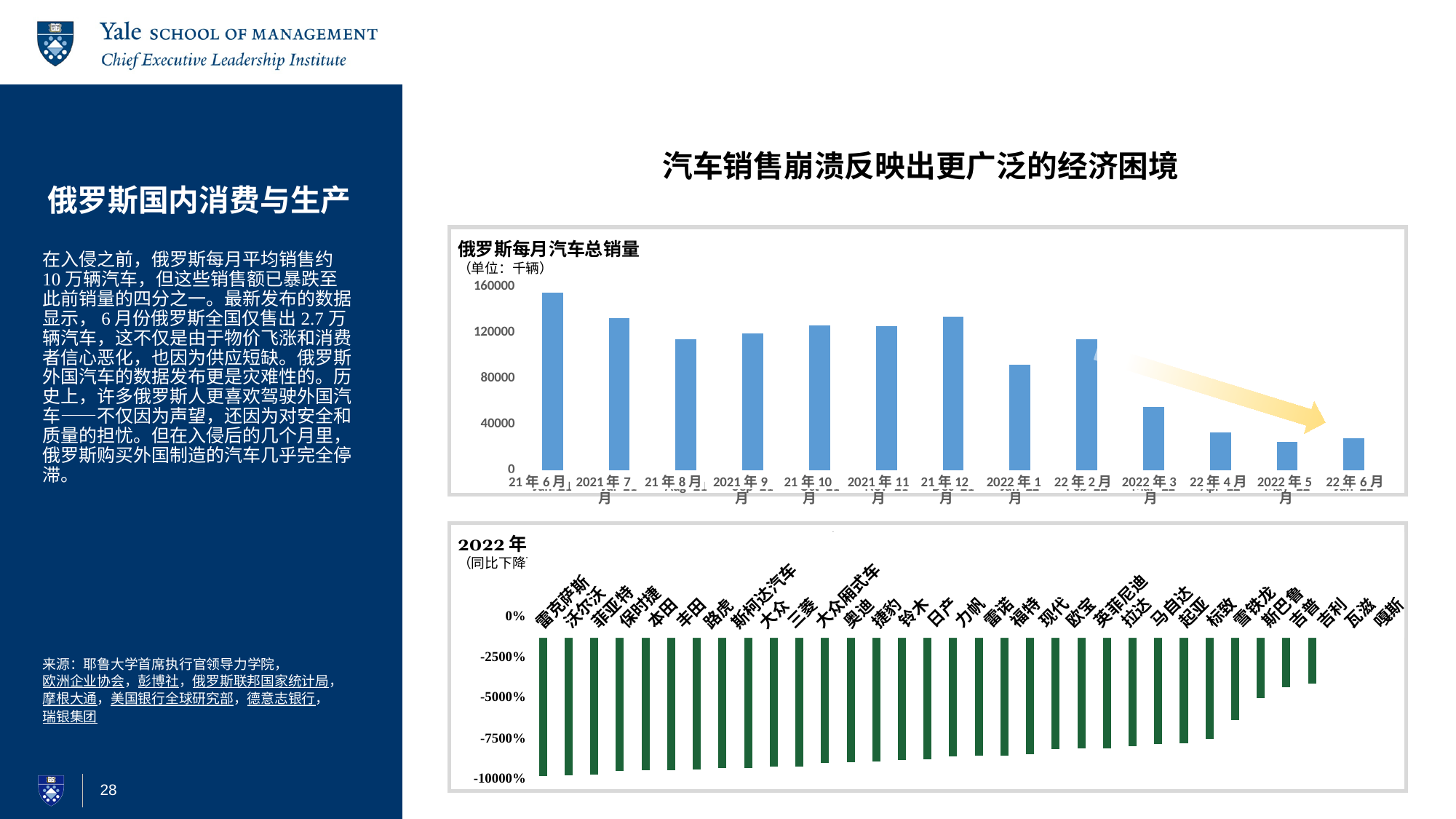

# 俄罗斯国内消费与生产
汽车销售崩溃反映出更广泛的经济困境

俄罗斯每月汽车总销量
（单位：千辆）
在入侵之前，俄罗斯每月平均销售约10万辆汽车，但这些销售额已暴跌至此前销量的四分之一。最新发布的数据显示，6月份俄罗斯全国仅售出2.7万辆汽车，这不仅是由于物价飞涨和消费者信心恶化，也因为供应短缺。俄罗斯外国汽车的数据发布更是灾难性的。历史上，许多俄罗斯人更喜欢驾驶外国汽车——不仅因为声望，还因为对安全和质量的担忧。但在入侵后的几个月里，俄罗斯购买外国制造的汽车几乎完全停滞。

### Chart

| Category | RUAUTOTL Index |
|---|---|
|  | None |
| 44742 | 27761.0 |
| 44712 | 24268.0 |
| 44681 | 32706.0 |
| 44651 | 55129.0 |
| 44620 | 114349.0 |
| 44592 | 91662.0 |
| 44561 | 133470.0 |
| 44530 | 125466.0 |
| 44500 | 126204.0 |
| 44469 | 119485.0 |
| 44439 | 114130.0 |
| 44408 | 132640.0 |
| 44377 | 154553.0 |
| 44347 | 147378.0 |
| 44316 | 151964.0 |
| 44286 | 148676.0 |
| 44255 | 120081.0 |
| 44227 | 95213.0 |
| 44196 | 166666.0 |
| 44165 | 157580.0 |
| 44135 | 154164.0 |
| 44104 | 154409.0 |
| 44074 | 137517.0 |
| 44043 | 141924.0 |
| 44012 | 122622.0 |
| 43982 | 63033.0 |
| 43951 | 38922.0 |
| 43921 | 157738.0 |
| 43890 | 119073.0 |
| 43861 | 99369.0 |
| 43830 | 170156.0 |
| 43799 | 148855.0 |
| 43769 | 144134.0 |
| 43738 | 149368.0 |
| 43708 | 138239.0 |
| 43677 | 132827.0 |
| 43646 | 143660.0 |
| 43616 | 130846.0 |
| 43585 | 141011.0 |
| 43555 | 156080.0 |
| 43524 | 121772.0 |
| 43496 | 100303.0 |
| 43465 | 175240.0 |
| 43434 | 167494.0 |
| 43404 | 160425.0 |
| 43373 | 157371.0 |
| 43343 | 147388.0 |
| 43312 | 143452.0 |
| 43281 | 156351.0 |
| 43251 | 147525.0 |
| 43220 | 152425.0 |
| 43190 | 157279.0 |
| 43159 | 133177.0 |
| 43131 | 102464.0 |
21年6月
2021年7月
21年8月
2021年9月
21年10月
2021年11月
21年12月
2022年1月
22年2月
2022年3月
22年4月
2022年5月
22年6月

### Chart

| Category | Jun 2022 |
|---|---|
|     Lexus | -98.3 |
|     Volvo | -98.1 |
|     Fiat | -97.3 |
|     Porsche | -95.4 |
|     Honda | -94.9 |
|     Toyota | -94.9 |
|     Landrover | -94.4 |
|     Skoda Auto | -93.5 |
|     Volkswagen | -93.4 |
|     Mitsubishi | -92.7 |
|     Volkswagen Vans | -92.6 |
|     Audi | -90.5 |
|     Jaguar | -90.0 |
|     Suzuki | -89.3 |
|     Nissan | -88.5 |
|     Lifan | -87.9 |
|     Renault | -86.2 |
|     Ford | -86.0 |
|     Hyundai | -86.0 |
|     Opel | -84.8 |
|     Infiniti | -81.8 |
|     Lada | -81.3 |
|     Mazda | -81.3 |
|     Kia | -80.3 |
|     Peugeot | -78.7 |
|     Citroen | -78.3 |
|     Subaru | -75.6 |
|     Jeep | -64.0 |
|     Geely | -50.4 |
|     UAZ | -43.8 |
|     Gaz LCV | -41.6 |
2022年6月俄罗斯汽车销量（按品牌划分）
（同比下降百分比；外国品牌）
大众厢式车
马自达
起亚
标致
雪铁龙
斯巴鲁
欧宝
英菲尼迪
拉达
福特
现代
铃木
日产
力帆
雷诺
菲亚特
本田
丰田
三菱
奥迪
捷豹
保时捷
吉普
吉利
瓦滋
嘎斯
沃尔沃
路虎
斯柯达汽车
大众
雷克萨斯
来源：耶鲁大学首席执行官领导力学院，欧洲企业协会，彭博社，俄罗斯联邦国家统计局，摩根大通，美国银行全球研究部，德意志银行，瑞银集团
28